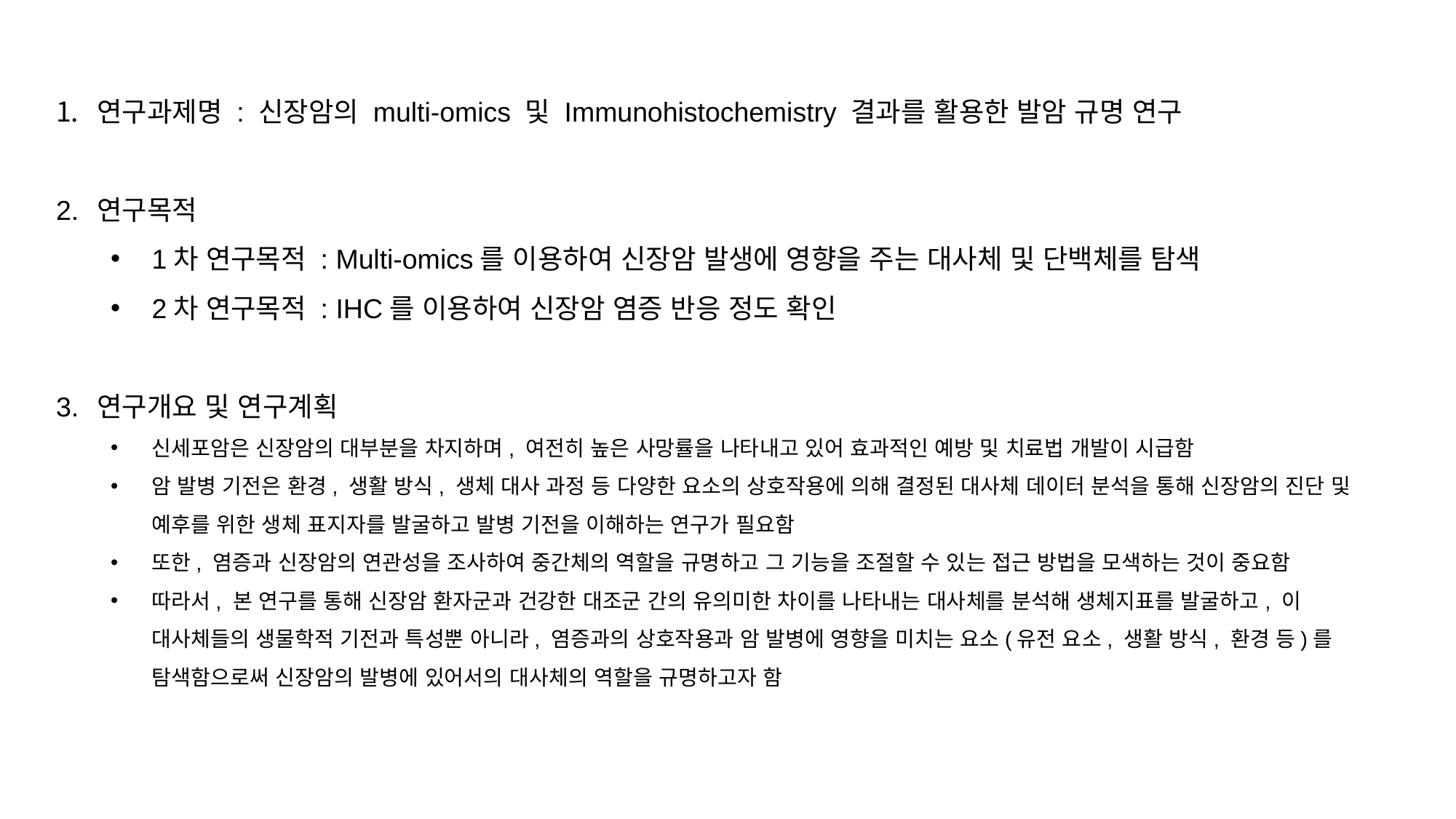

연구과제명 : 신장암의 multi-omics 및 Immunohistochemistry 결과를 활용한 발암 규명 연구

연구목적
1차 연구목적 : Multi-omics를 이용하여 신장암 발생에 영향을 주는 대사체 및 단백체를 탐색
2차 연구목적 : IHC를 이용하여 신장암 염증 반응 정도 확인

연구개요 및 연구계획
신세포암은 신장암의 대부분을 차지하며, 여전히 높은 사망률을 나타내고 있어 효과적인 예방 및 치료법 개발이 시급함
암 발병 기전은 환경, 생활 방식, 생체 대사 과정 등 다양한 요소의 상호작용에 의해 결정된 대사체 데이터 분석을 통해 신장암의 진단 및 예후를 위한 생체 표지자를 발굴하고 발병 기전을 이해하는 연구가 필요함
또한, 염증과 신장암의 연관성을 조사하여 중간체의 역할을 규명하고 그 기능을 조절할 수 있는 접근 방법을 모색하는 것이 중요함
따라서, 본 연구를 통해 신장암 환자군과 건강한 대조군 간의 유의미한 차이를 나타내는 대사체를 분석해 생체지표를 발굴하고, 이 대사체들의 생물학적 기전과 특성뿐 아니라, 염증과의 상호작용과 암 발병에 영향을 미치는 요소(유전 요소, 생활 방식, 환경 등)를 탐색함으로써 신장암의 발병에 있어서의 대사체의 역할을 규명하고자 함